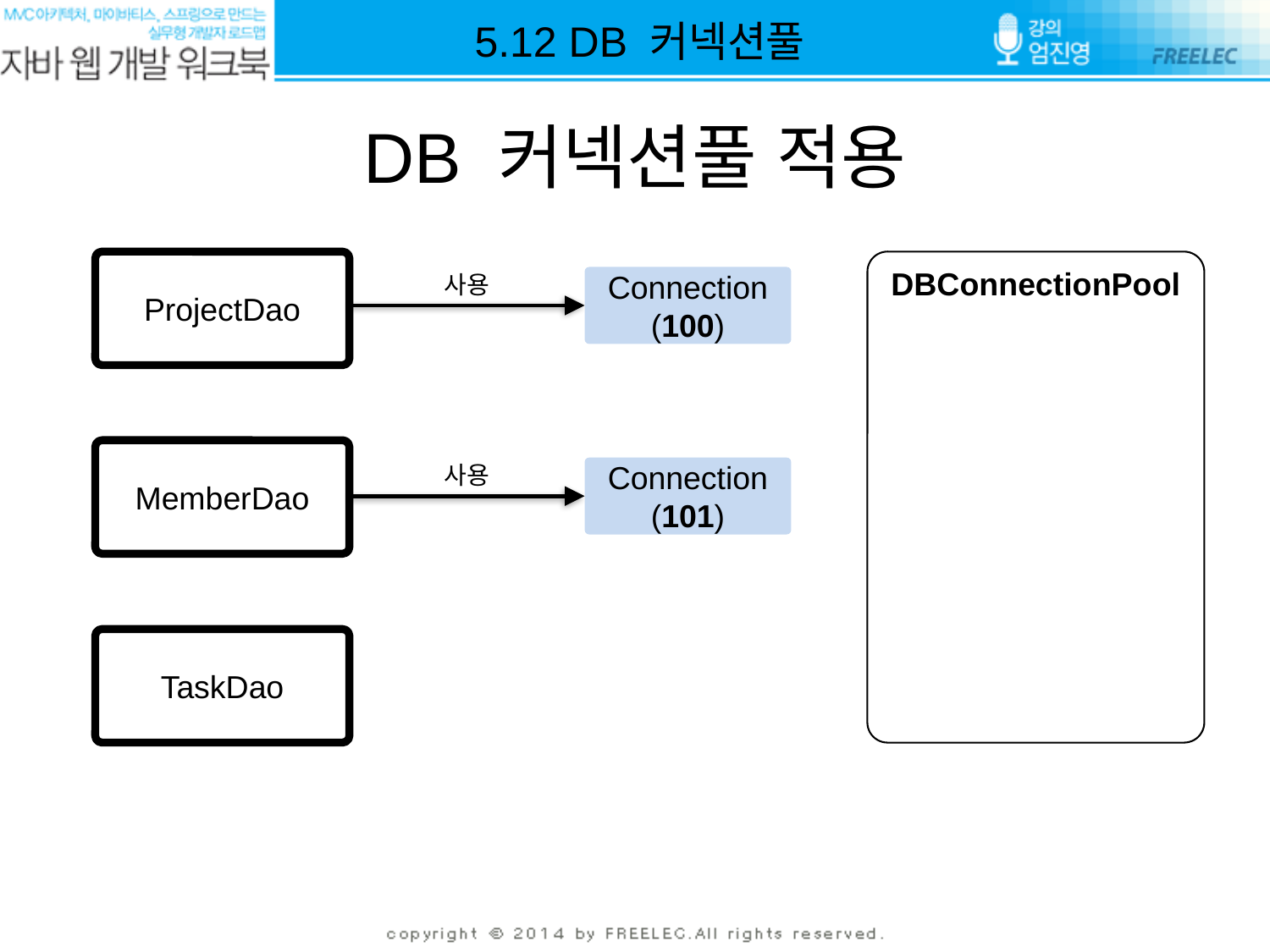

5.12 DB 커넥션풀
DB 커넥션풀 적용
DBConnectionPool
ProjectDao

사용
Connection
(100)
MemberDao

사용
Connection
(101)
TaskDao